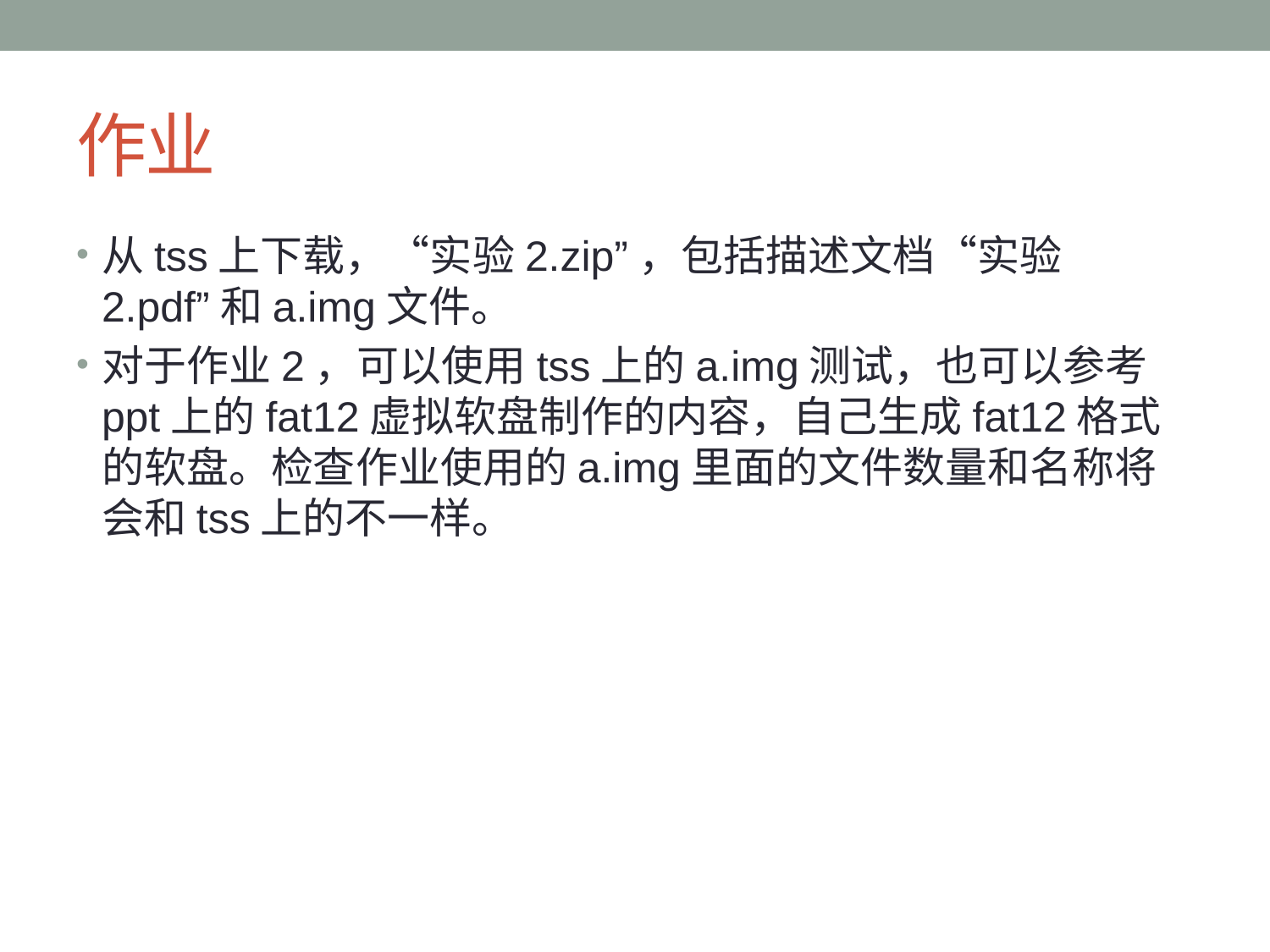

# 作业
从tss上下载，“实验2.zip”，包括描述文档“实验2.pdf”和a.img文件。
对于作业2，可以使用tss上的a.img测试，也可以参考ppt上的fat12虚拟软盘制作的内容，自己生成fat12格式的软盘。检查作业使用的a.img里面的文件数量和名称将会和tss上的不一样。